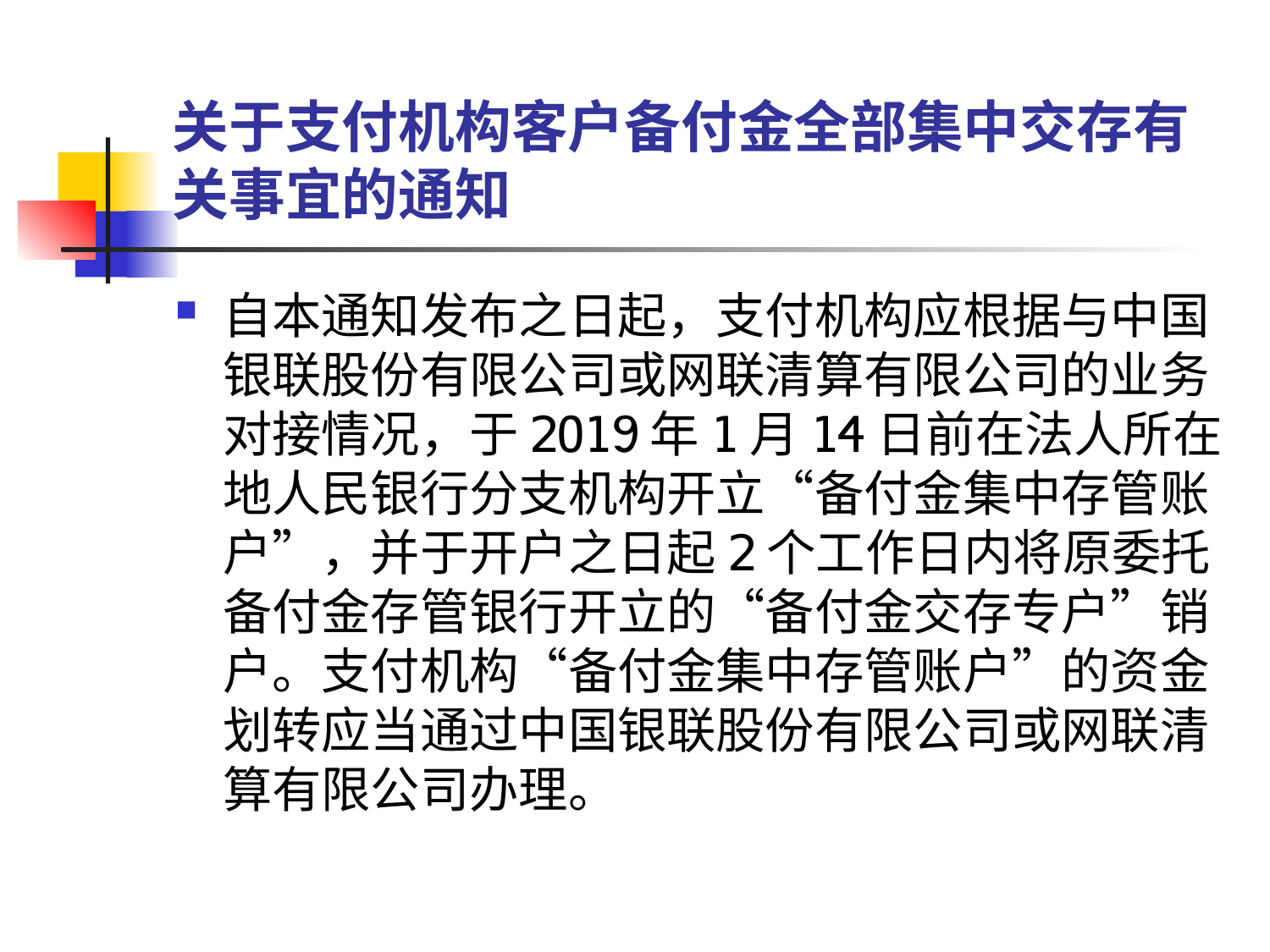

# 关于支付机构客户备付金全部集中交存有关事宜的通知
自本通知发布之日起，支付机构应根据与中国银联股份有限公司或网联清算有限公司的业务对接情况，于2019年1月14日前在法人所在地人民银行分支机构开立“备付金集中存管账户”，并于开户之日起2个工作日内将原委托备付金存管银行开立的“备付金交存专户”销户。支付机构“备付金集中存管账户”的资金划转应当通过中国银联股份有限公司或网联清算有限公司办理。